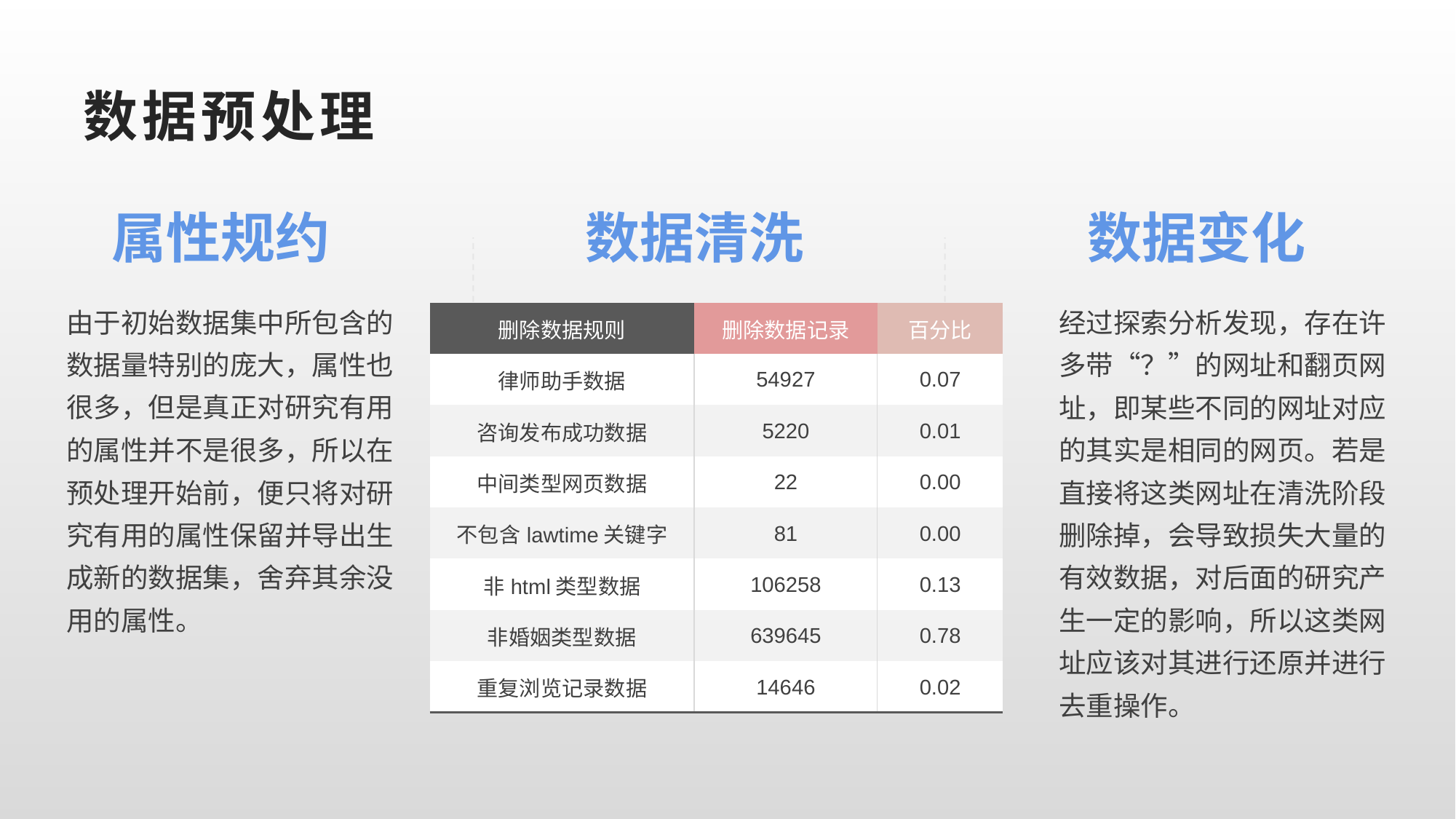

数据预处理
数据清洗
   数据变化
属性规约
由于初始数据集中所包含的数据量特别的庞大，属性也很多，但是真正对研究有用的属性并不是很多，所以在预处理开始前，便只将对研究有用的属性保留并导出生成新的数据集，舍弃其余没用的属性。
经过探索分析发现，存在许多带“？”的网址和翻页网址，即某些不同的网址对应的其实是相同的网页。若是直接将这类网址在清洗阶段删除掉，会导致损失大量的有效数据，对后面的研究产生一定的影响，所以这类网址应该对其进行还原并进行去重操作。
| 删除数据规则 | 删除数据记录 | 百分比 |
| --- | --- | --- |
| 律师助手数据 | 54927 | 0.07 |
| 咨询发布成功数据 | 5220 | 0.01 |
| 中间类型网页数据 | 22 | 0.00 |
| 不包含lawtime关键字 | 81 | 0.00 |
| 非html类型数据 | 106258 | 0.13 |
| 非婚姻类型数据 | 639645 | 0.78 |
| 重复浏览记录数据 | 14646 | 0.02 |